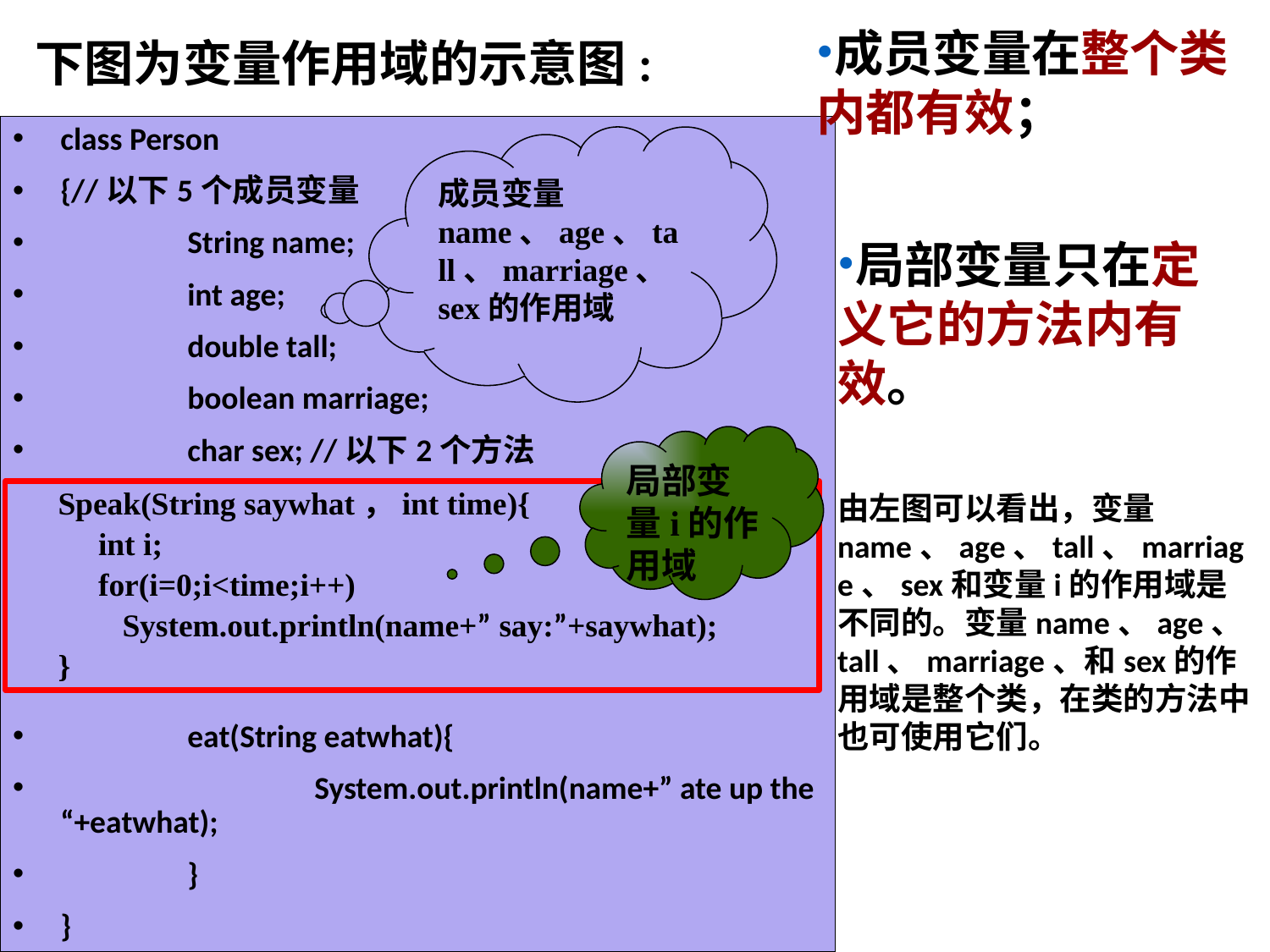

成员变量在整个类内都有效；
下图为变量作用域的示意图:
class Person
{//以下5个成员变量
	String name;
	int age;
	double tall;
	boolean marriage;
	char sex; //以下2个方法

	eat(String eatwhat){
		System.out.println(name+” ate up the “+eatwhat);
	}
}
成员变量name、age、tall、marriage、sex的作用域
局部变量只在定义它的方法内有效。

局部变量i的作用域
     Speak(String saywhat，int time){
          int i;
          for(i=0;i<time;i++)
             System.out.println(name+” say:”+saywhat);
     }
由左图可以看出，变量name、age、tall、marriage、sex和变量i的作用域是不同的。变量name、age、tall、marriage、和sex的作用域是整个类，在类的方法中也可使用它们。